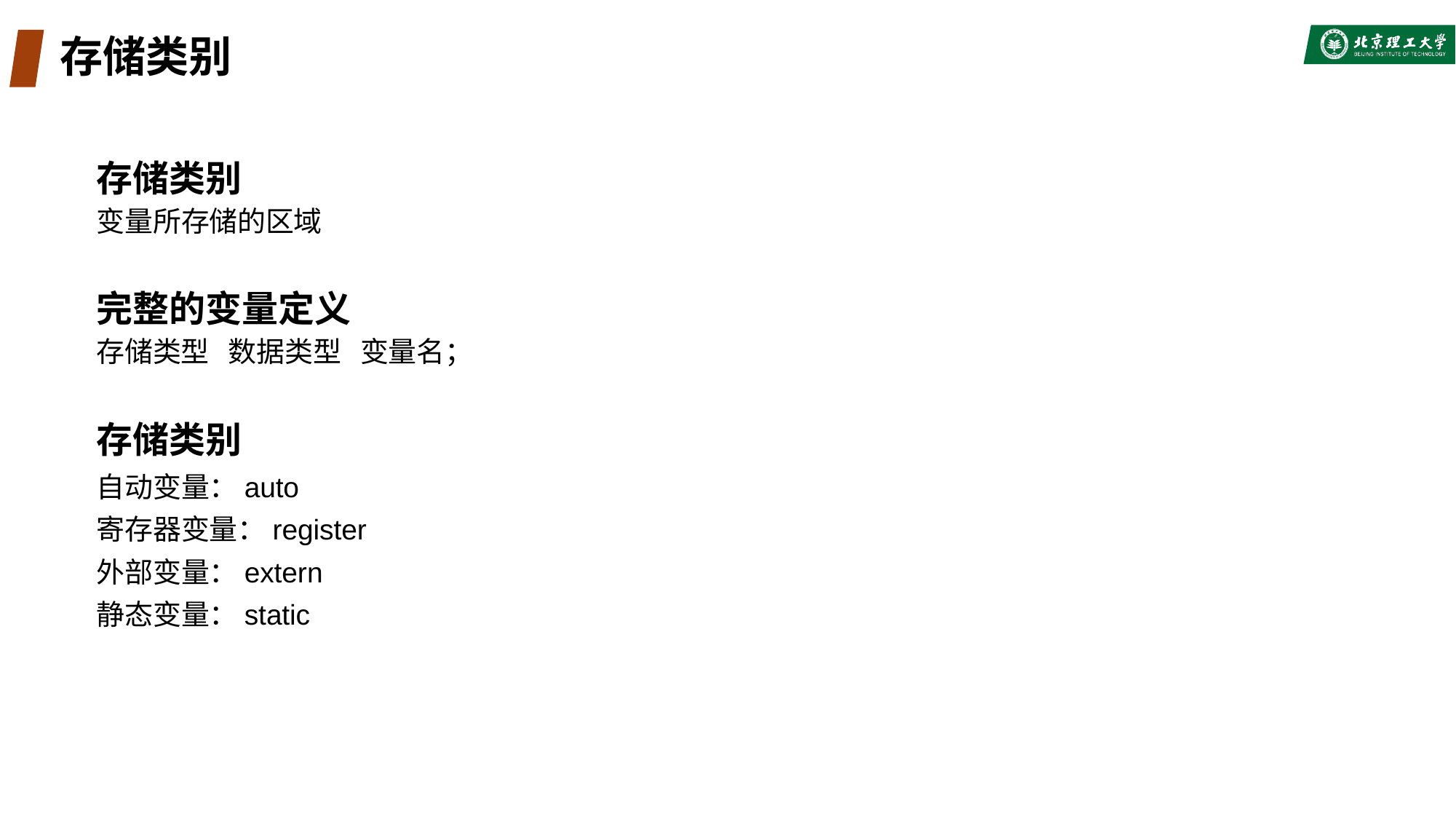

# 存储类别
存储类别
变量所存储的区域

完整的变量定义
存储类型   数据类型   变量名；

存储类别
自动变量：auto
寄存器变量：register
外部变量：extern
静态变量：static